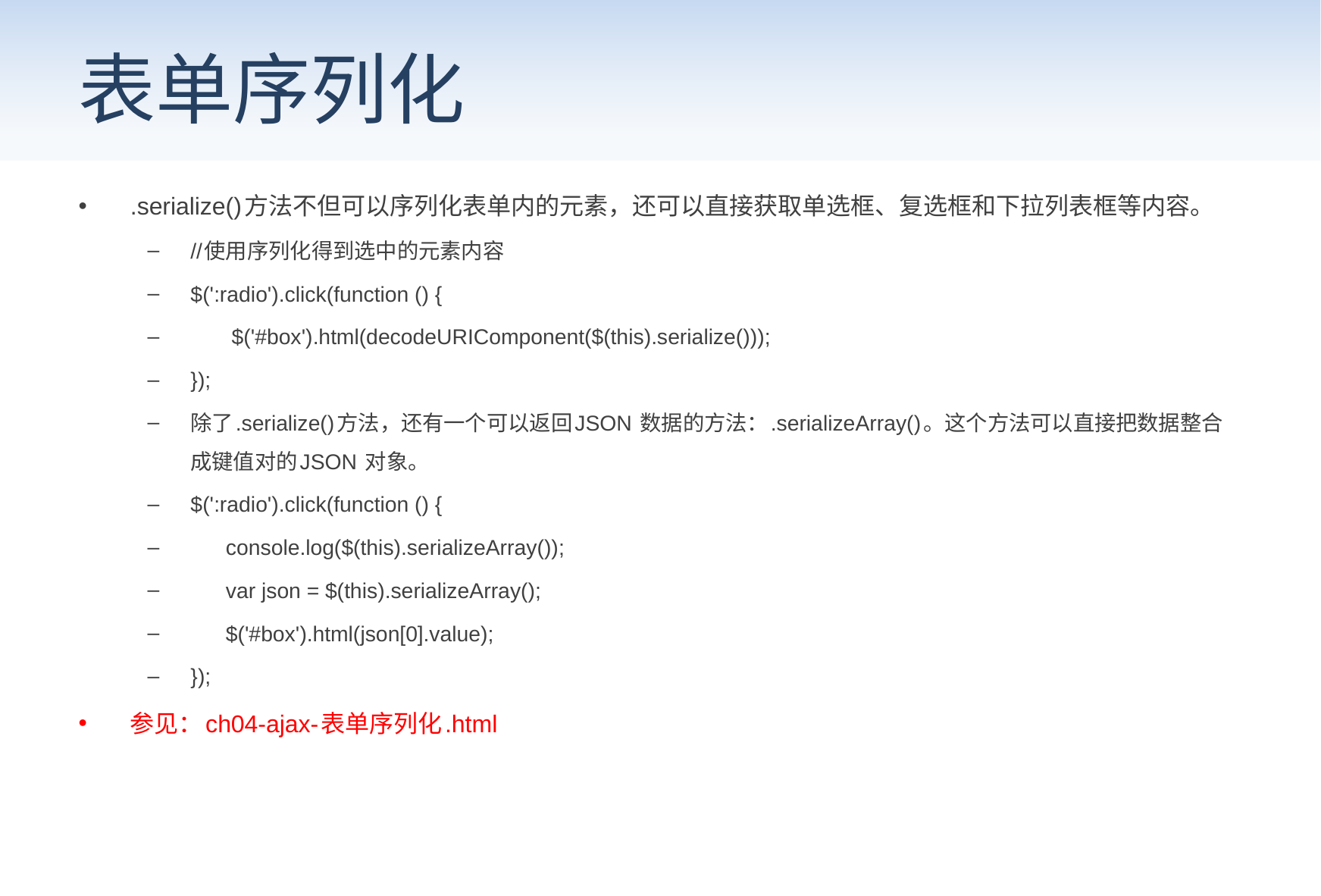

# 表单序列化
.serialize()方法不但可以序列化表单内的元素，还可以直接获取单选框、复选框和下拉列表框等内容。
//使用序列化得到选中的元素内容
$(':radio').click(function () {
       $('#box').html(decodeURIComponent($(this).serialize()));
});
除了.serialize()方法，还有一个可以返回JSON 数据的方法：.serializeArray()。这个方法可以直接把数据整合成键值对的JSON 对象。
$(':radio').click(function () {
      console.log($(this).serializeArray());
      var json = $(this).serializeArray();
      $('#box').html(json[0].value);
});
参见：ch04-ajax-表单序列化.html